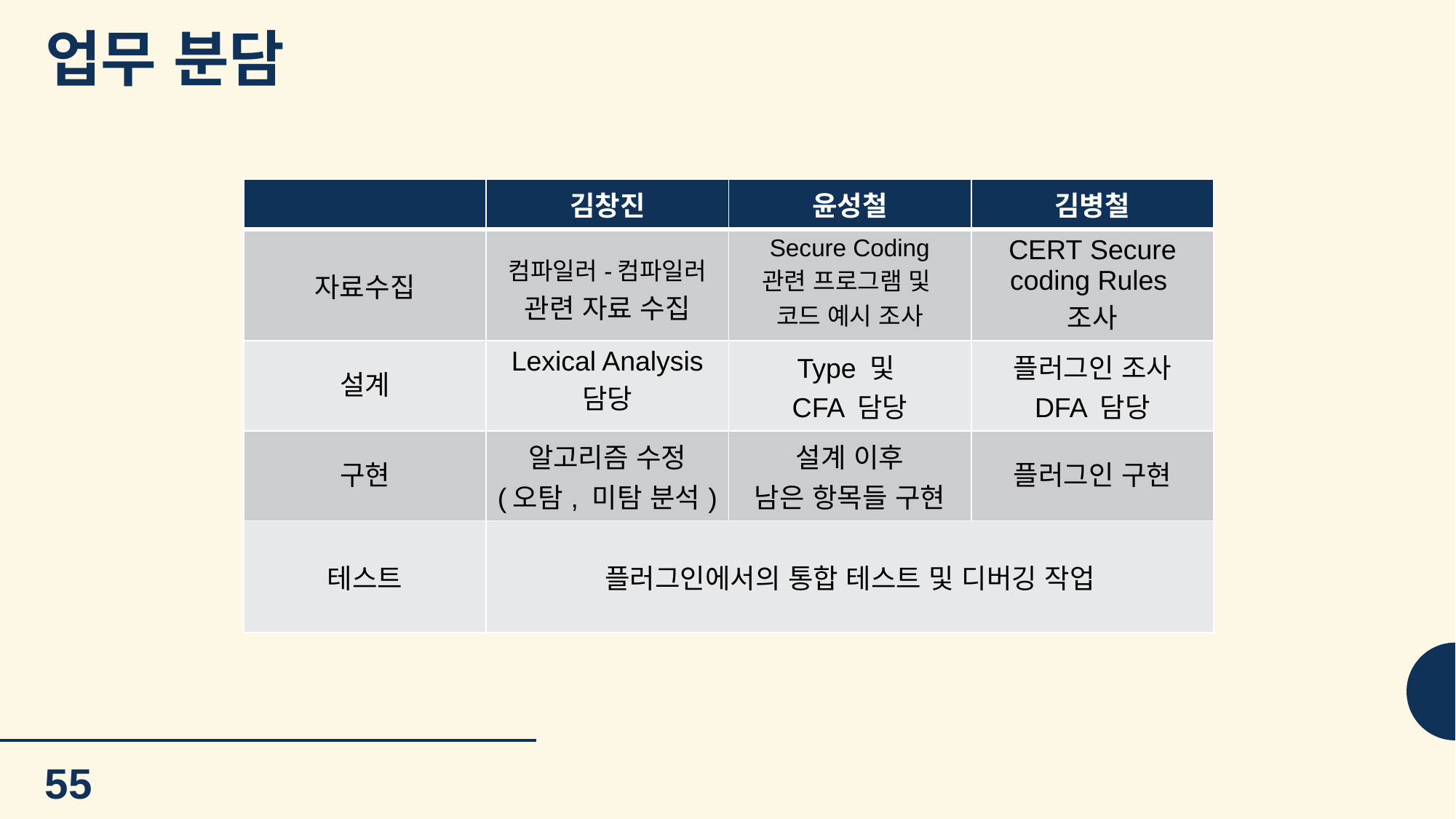

업무 분담
|  | 김창진 | 윤성철 | 김병철 |
| --- | --- | --- | --- |
| 자료수집 | 컴파일러-컴파일러 관련 자료 수집 | Secure Coding 관련 프로그램 및 코드 예시 조사 | CERT Secure coding Rules 조사 |
| 설계 | Lexical Analysis 담당 | Type 및 CFA 담당 | 플러그인 조사 DFA 담당 |
| 구현 | 알고리즘 수정 (오탐, 미탐 분석) | 설계 이후 남은 항목들 구현 | 플러그인 구현 |
| 테스트 | 플러그인에서의 통합 테스트 및 디버깅 작업 |  |  |
55